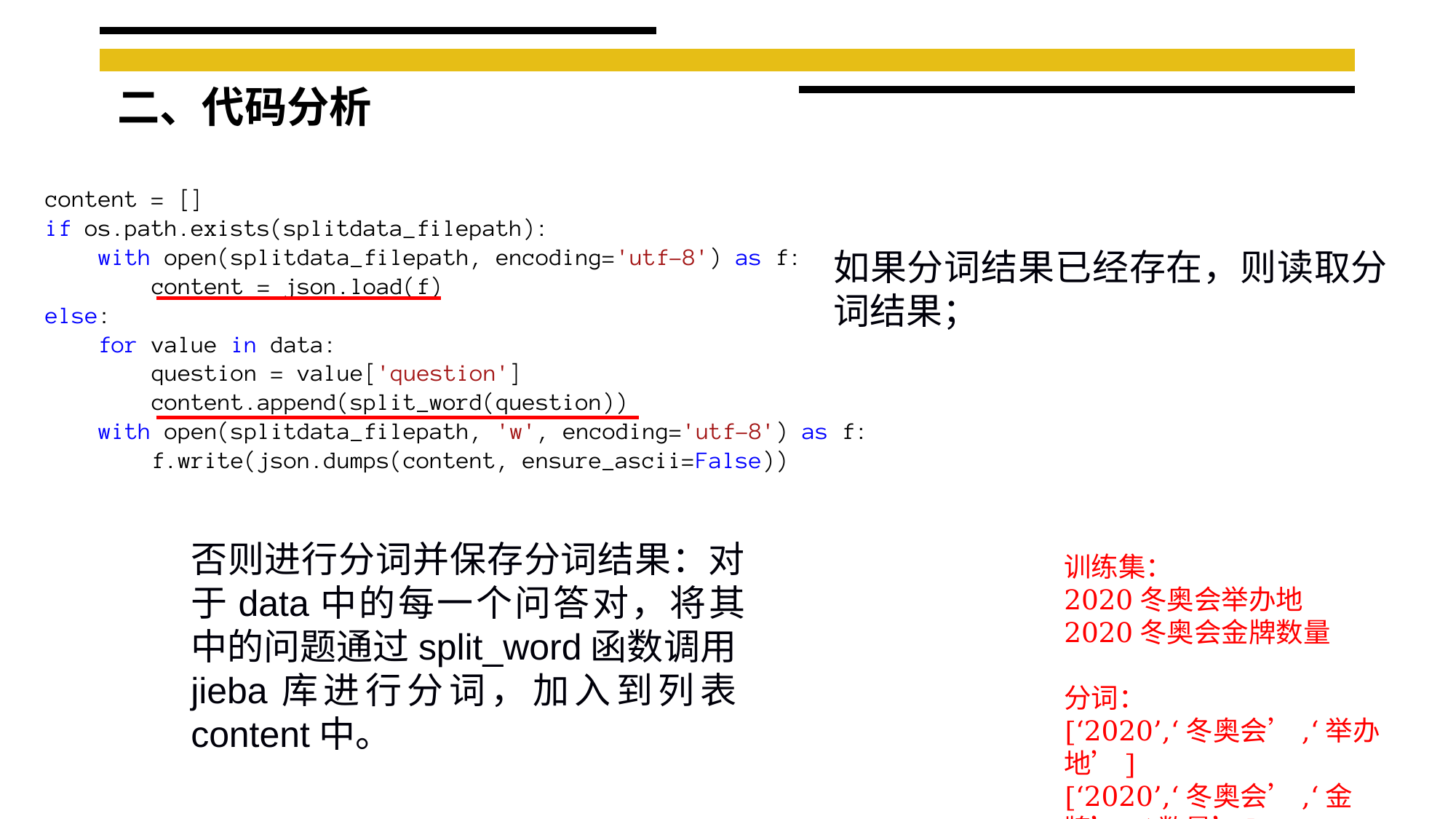

二、代码分析
content = []
if os.path.exists(splitdata_filepath):
    with open(splitdata_filepath, encoding='utf-8') as f:
        content = json.load(f)
else:
    for value in data:
        question = value['question']
        content.append(split_word(question))
    with open(splitdata_filepath, 'w', encoding='utf-8') as f:
        f.write(json.dumps(content, ensure_ascii=False))
如果分词结果已经存在，则读取分词结果；
否则进行分词并保存分词结果：对于data中的每一个问答对，将其中的问题通过split_word函数调用jieba库进行分词，加入到列表content中。
训练集：
2020冬奥会举办地
2020冬奥会金牌数量

分词：
[‘2020’,‘冬奥会’,‘举办地’]
[‘2020’,‘冬奥会’,‘金牌’, ‘数量’]